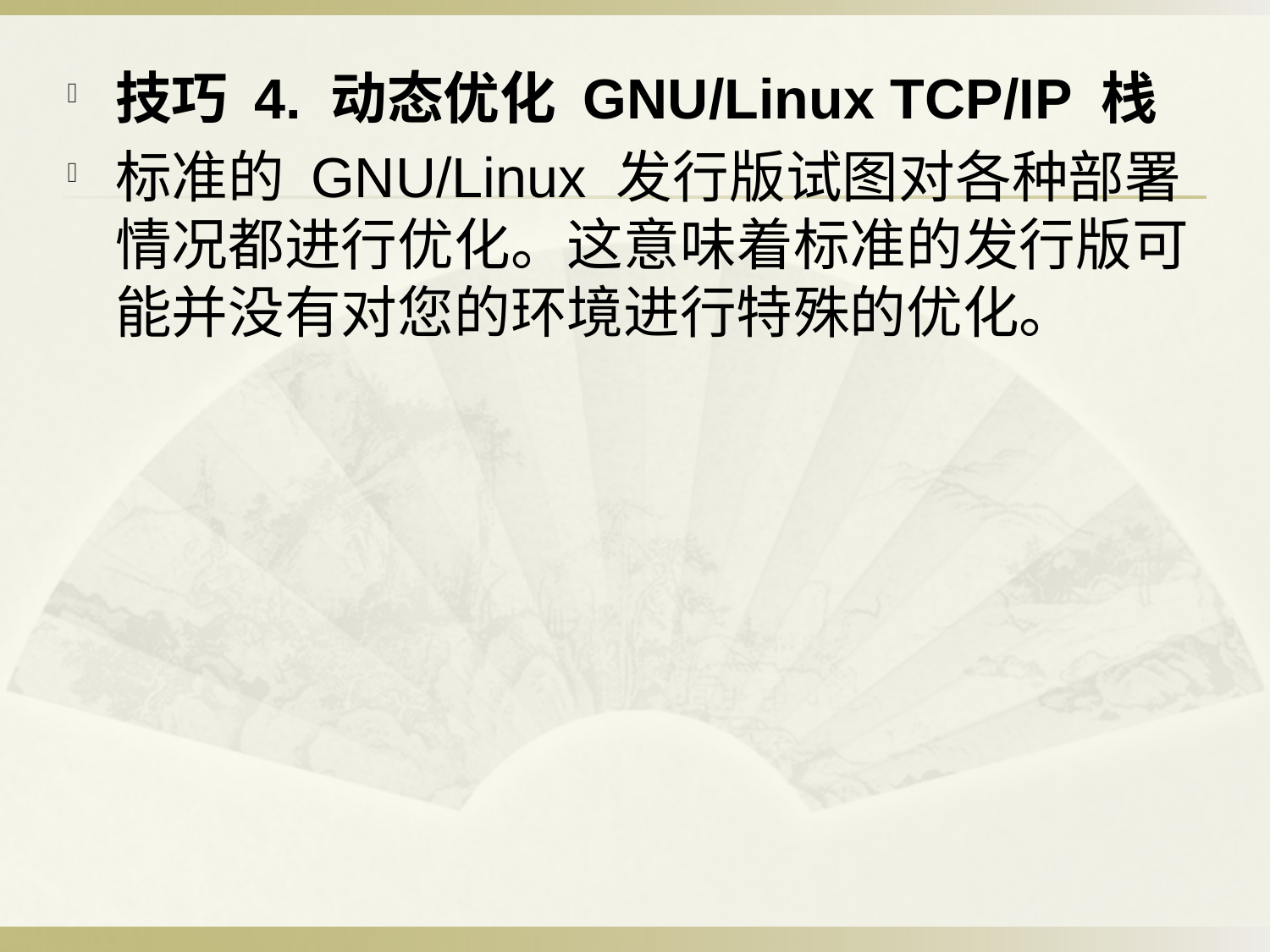

技巧 4. 动态优化 GNU/Linux TCP/IP 栈
标准的 GNU/Linux 发行版试图对各种部署情况都进行优化。这意味着标准的发行版可能并没有对您的环境进行特殊的优化。